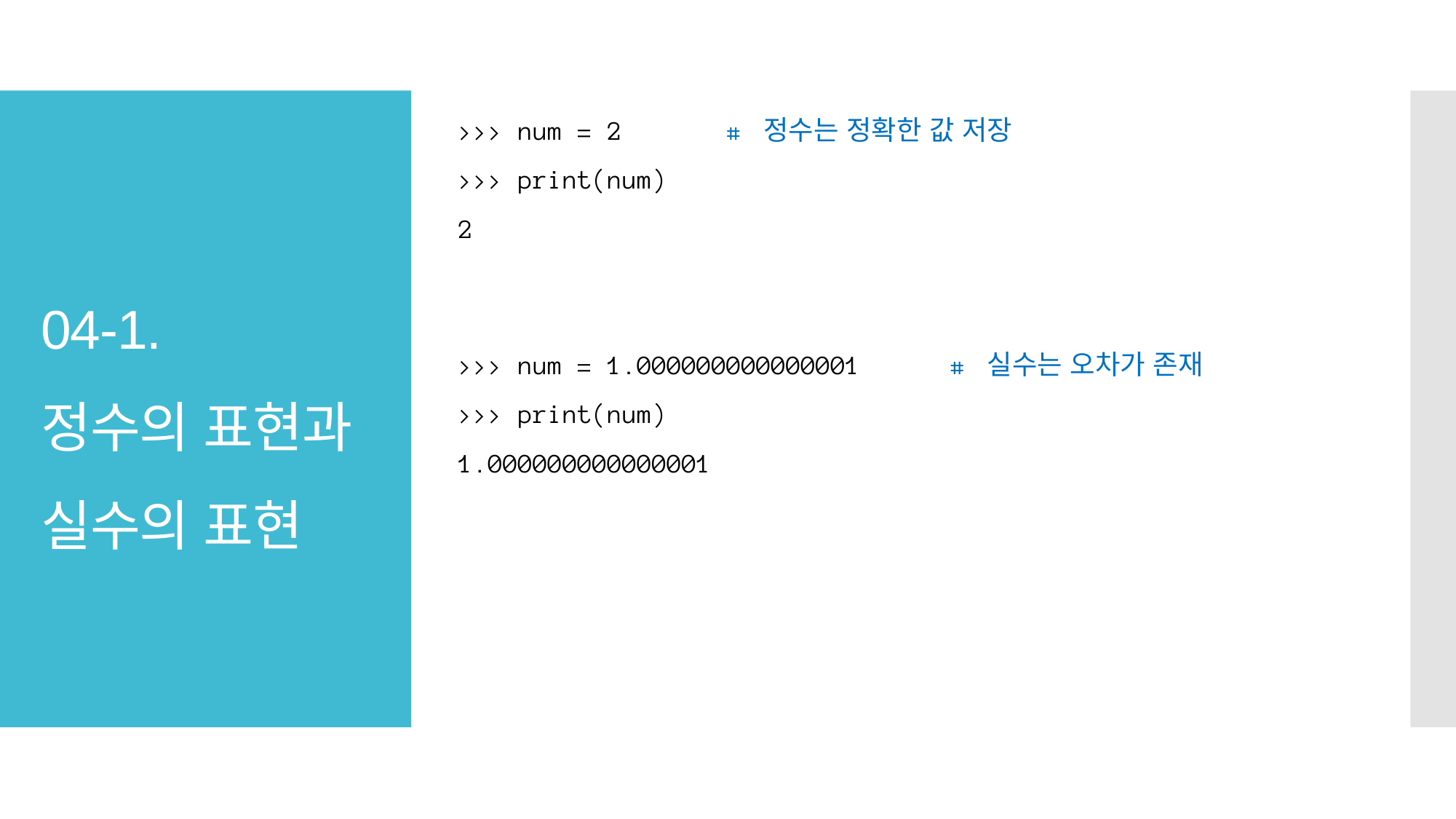

>>> num = 2       # 정수는 정확한 값 저장
>>> print(num)
2
# 04-1. 정수의 표현과 실수의 표현
>>> num = 1.000000000000001      # 실수는 오차가 존재
>>> print(num)
1.000000000000001